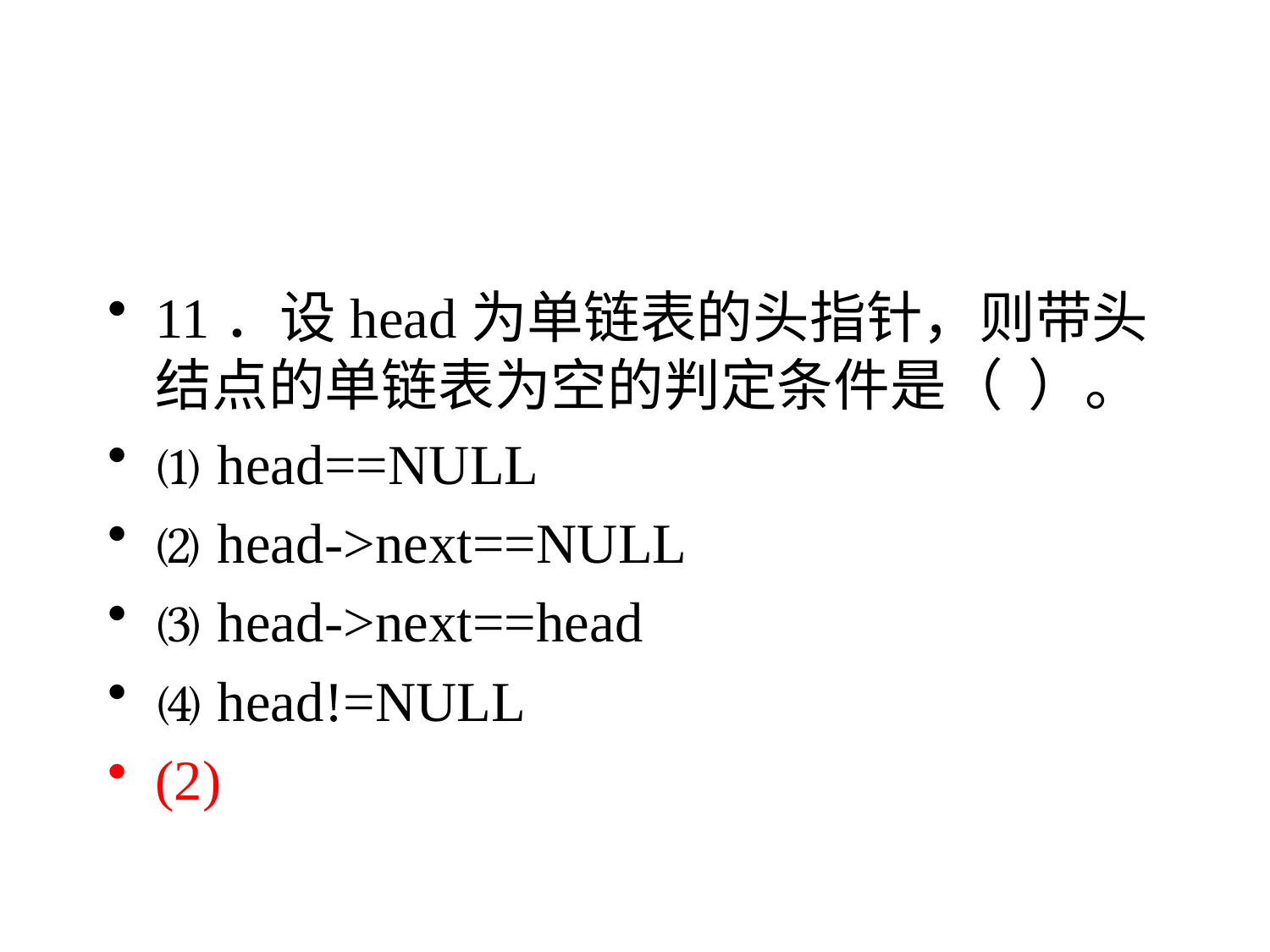

#
11．设head为单链表的头指针，则带头结点的单链表为空的判定条件是（  ）。
⑴ head==NULL
⑵ head->next==NULL
⑶ head->next==head
⑷ head!=NULL
(2)